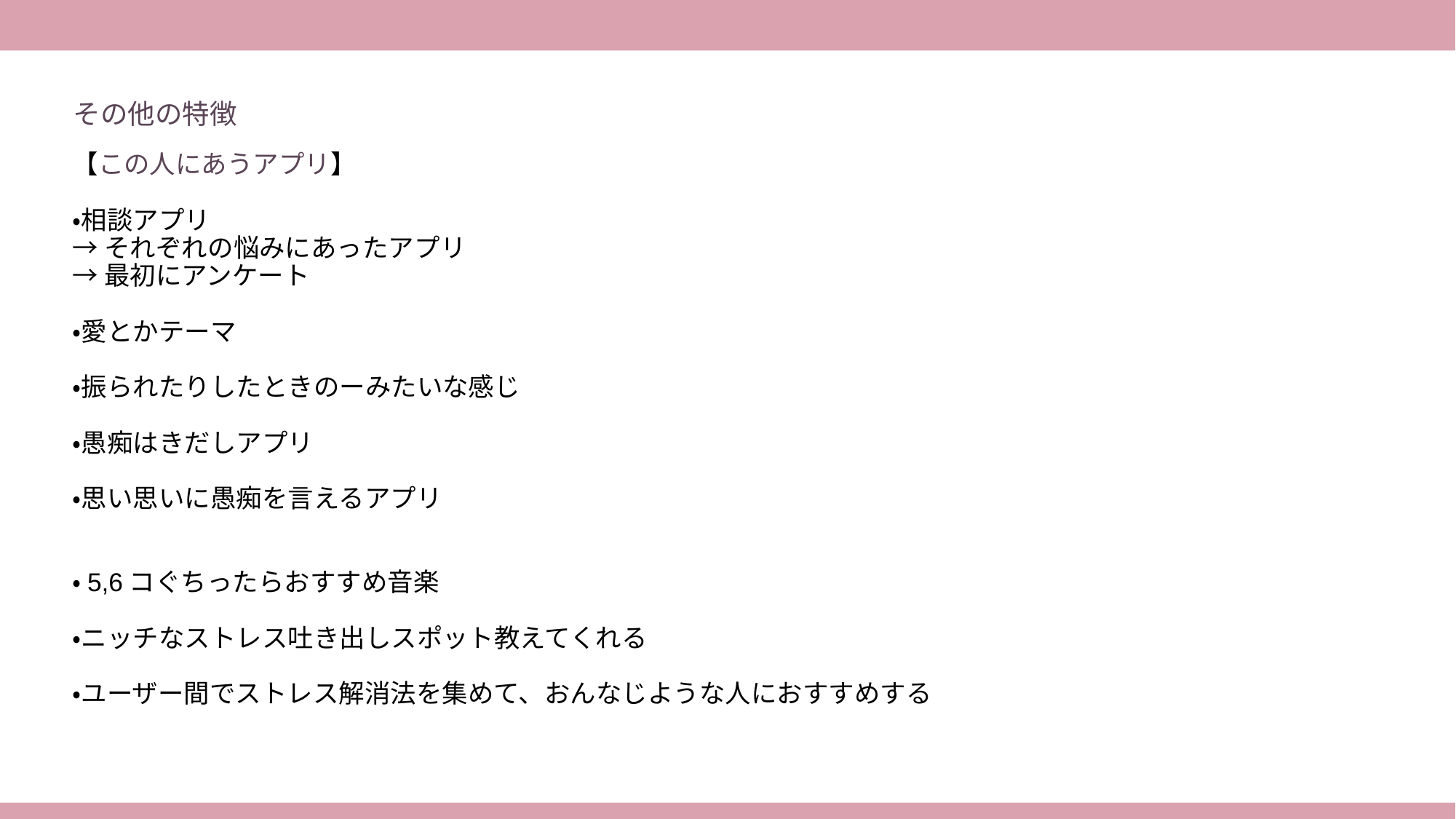

#
【この人にあうアプリ】

・相談アプリ
→それぞれの悩みにあったアプリ
→最初にアンケート

・愛とかテーマ

・振られたりしたときのーみたいな感じ

・愚痴はきだしアプリ

・思い思いに愚痴を言えるアプリ

・5,6コぐちったらおすすめ音楽

・ニッチなストレス吐き出しスポット教えてくれる

・ユーザー間でストレス解消法を集めて、おんなじような人におすすめする